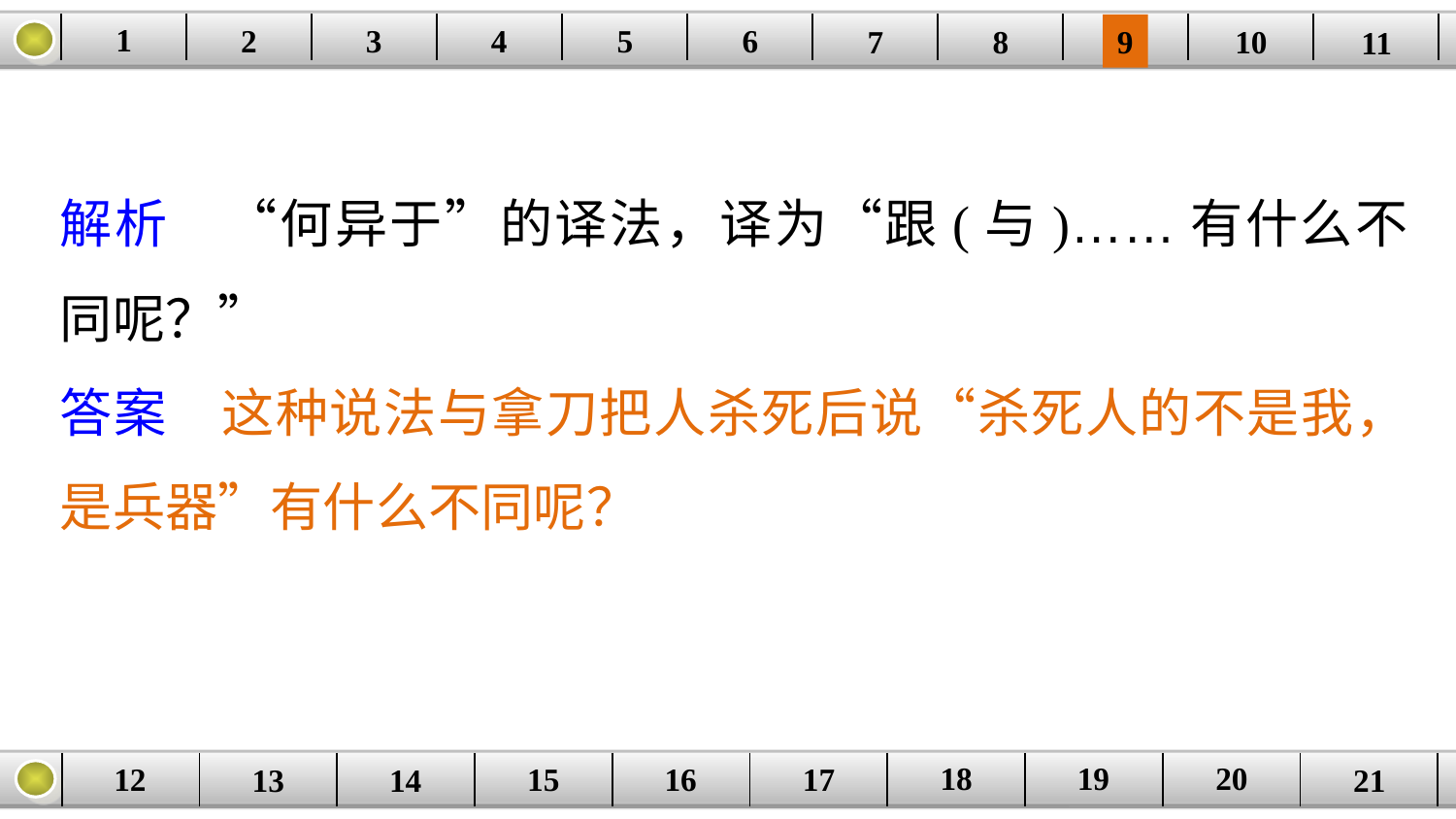

1
2
3
4
|  |  |  |  |  |  |  |  |  |  |  |
| --- | --- | --- | --- | --- | --- | --- | --- | --- | --- | --- |
5
6
7
8
9
10
11

解析　“何异于”的译法，译为“跟(与)……有什么不同呢？”
答案　这种说法与拿刀把人杀死后说“杀死人的不是我，是兵器”有什么不同呢？
20
19

18
17
16
12
15
14
|  |  |  |  |  |  |  |  |  |  |
| --- | --- | --- | --- | --- | --- | --- | --- | --- | --- |
13
21